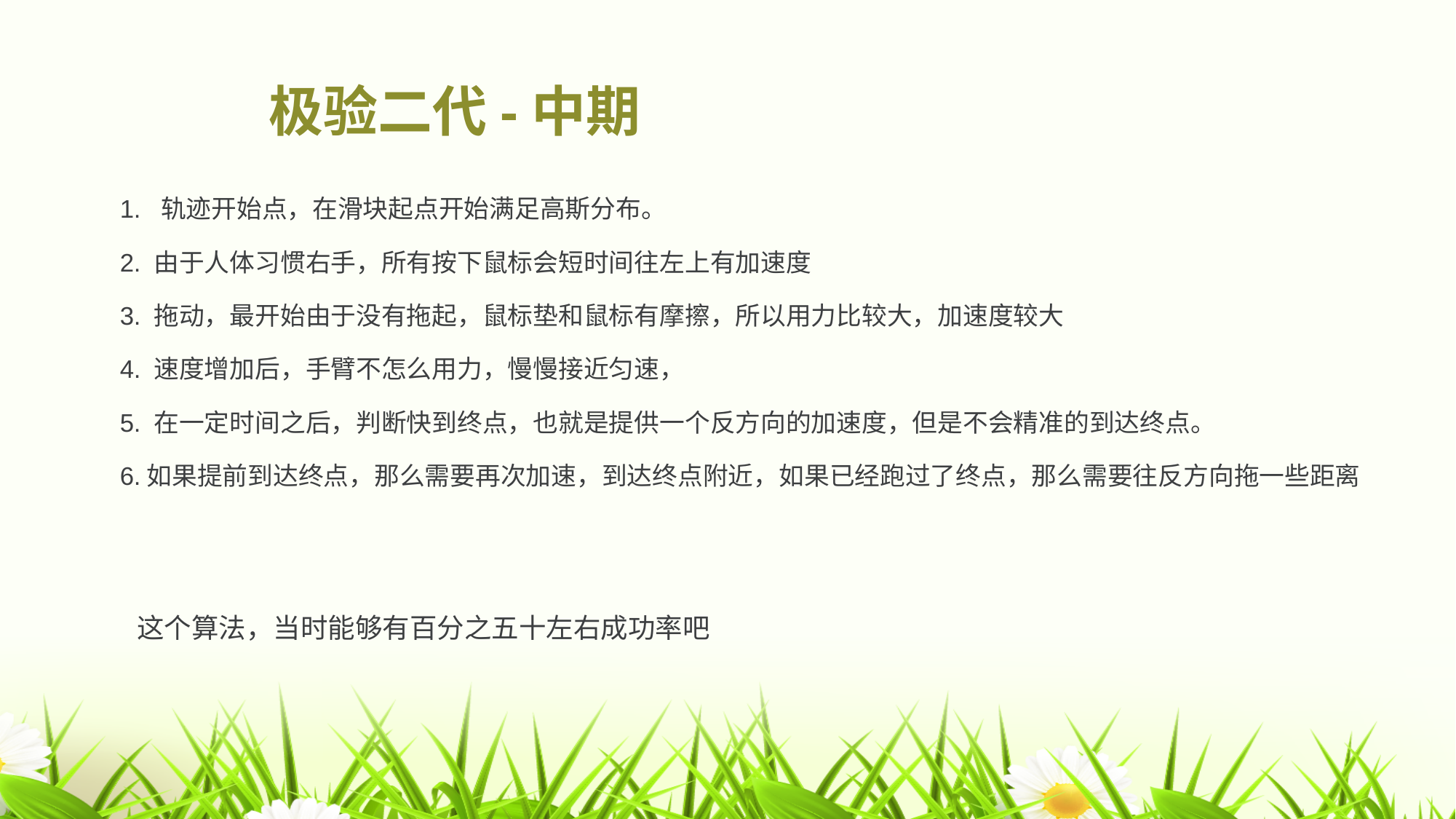

极验二代-中期
1.  轨迹开始点，在滑块起点开始满足高斯分布。
2. 由于人体习惯右手，所有按下鼠标会短时间往左上有加速度
3. 拖动，最开始由于没有拖起，鼠标垫和鼠标有摩擦，所以用力比较大，加速度较大
4. 速度增加后，手臂不怎么用力，慢慢接近匀速，
5. 在一定时间之后，判断快到终点，也就是提供一个反方向的加速度，但是不会精准的到达终点。
6.如果提前到达终点，那么需要再次加速，到达终点附近，如果已经跑过了终点，那么需要往反方向拖一些距离
这个算法，当时能够有百分之五十左右成功率吧